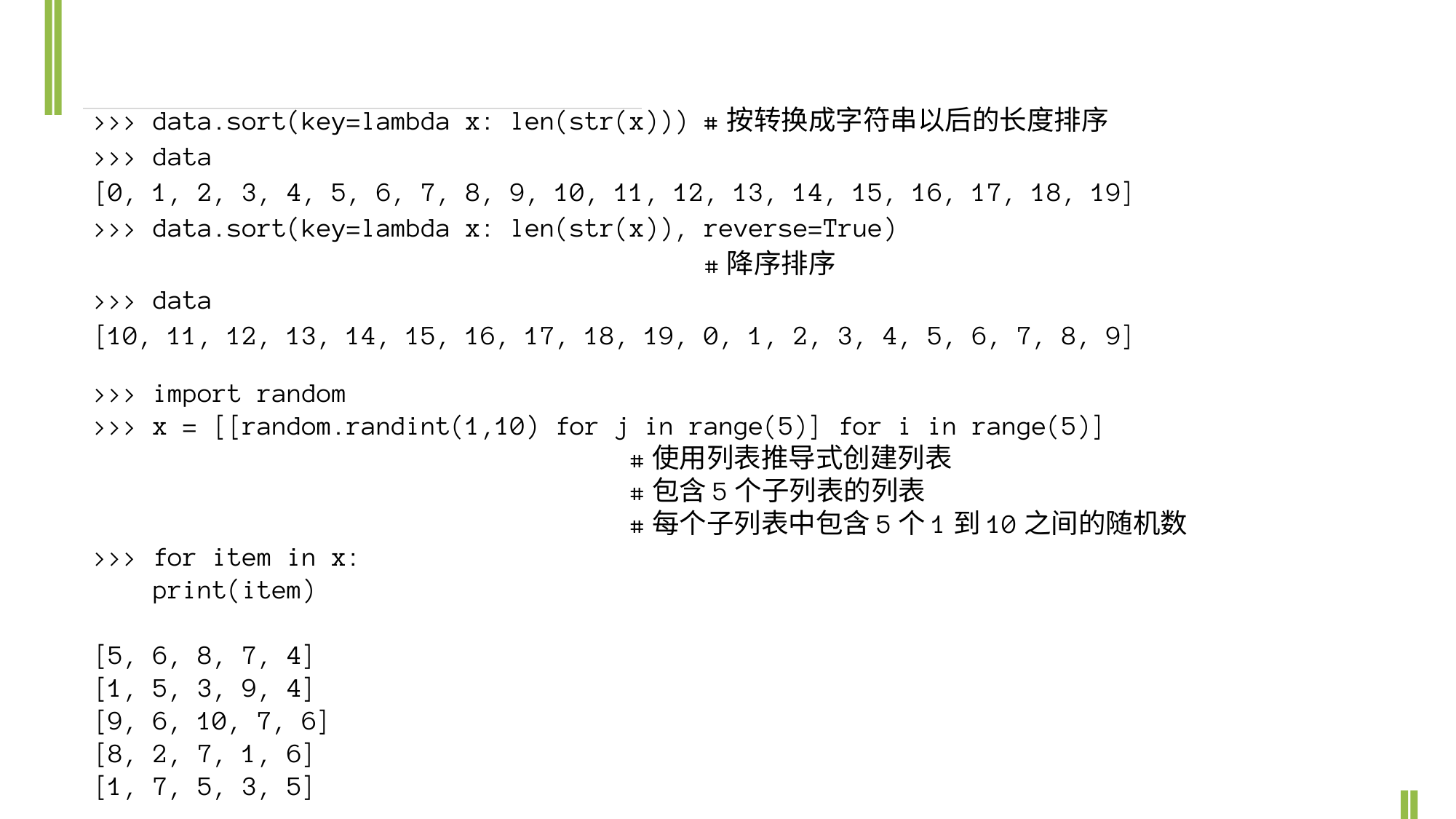

>>> data.sort(key=lambda x: len(str(x))) #按转换成字符串以后的长度排序
>>> data
[0, 1, 2, 3, 4, 5, 6, 7, 8, 9, 10, 11, 12, 13, 14, 15, 16, 17, 18, 19]
>>> data.sort(key=lambda x: len(str(x)), reverse=True)
                                         #降序排序
>>> data
[10, 11, 12, 13, 14, 15, 16, 17, 18, 19, 0, 1, 2, 3, 4, 5, 6, 7, 8, 9]
>>> import random
>>> x = [[random.randint(1,10) for j in range(5)] for i in range(5)]
                                    #使用列表推导式创建列表
                                    #包含5个子列表的列表
                                    #每个子列表中包含5个1到10之间的随机数
>>> for item in x:
    print(item)

[5, 6, 8, 7, 4]
[1, 5, 3, 9, 4]
[9, 6, 10, 7, 6]
[8, 2, 7, 1, 6]
[1, 7, 5, 3, 5]